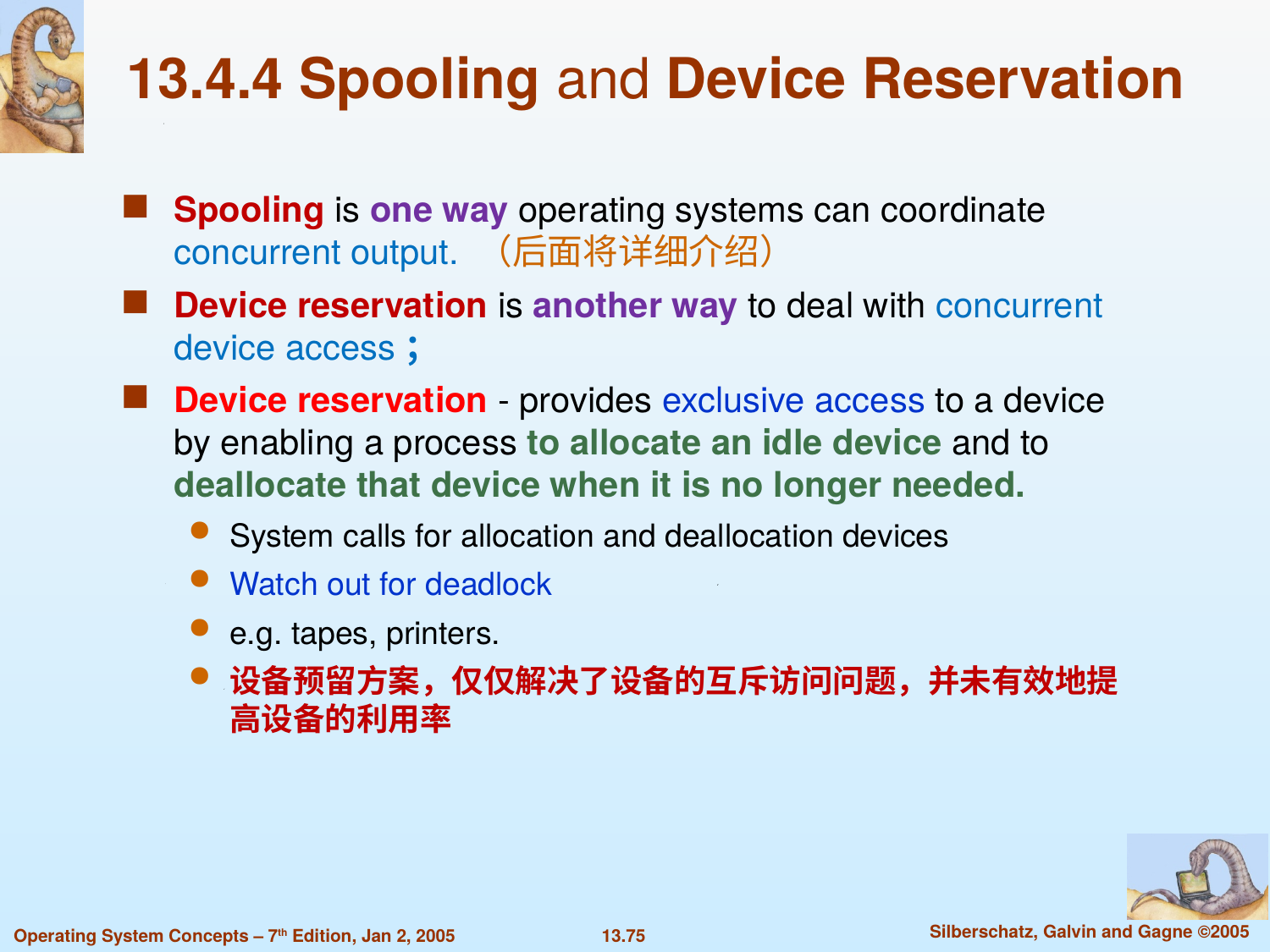

13.4.4 Spooling and Device Reservation
Spooling is one way operating systems can coordinate concurrent output. （后面将详细介绍）
Device reservation is another way to deal with concurrent device access；
Device reservation - provides exclusive access to a device by enabling a process to allocate an idle device and to deallocate that device when it is no longer needed.
System calls for allocation and deallocation devices
Watch out for deadlock
e.g. tapes, printers.
设备预留方案，仅仅解决了设备的互斥访问问题，并未有效地提高设备的利用率